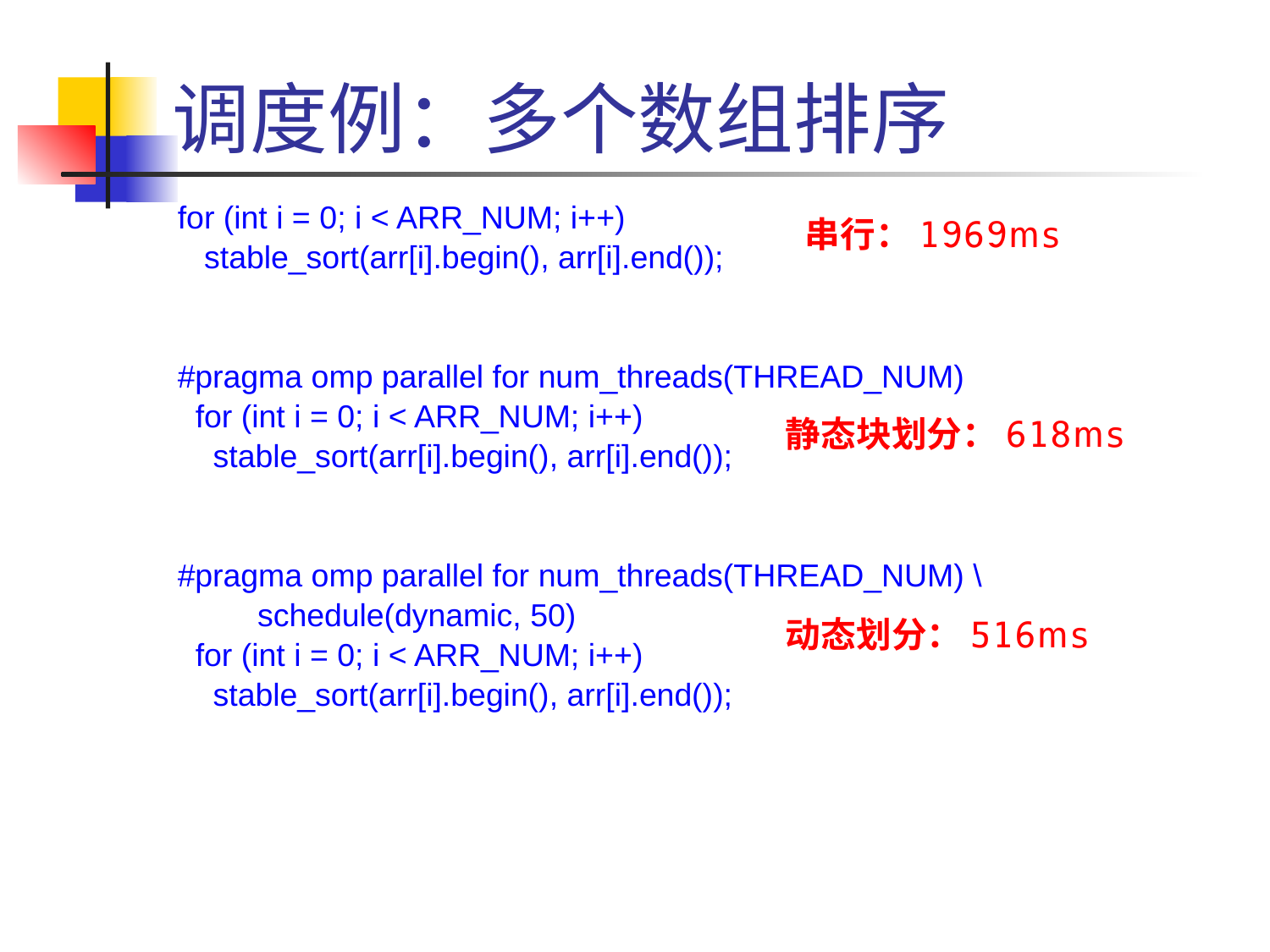

# 调度例：多个数组排序
for (int i = 0; i < ARR_NUM; i++)
   stable_sort(arr[i].begin(), arr[i].end());

#pragma omp parallel for num_threads(THREAD_NUM)
  for (int i = 0; i < ARR_NUM; i++)
    stable_sort(arr[i].begin(), arr[i].end());

#pragma omp parallel for num_threads(THREAD_NUM) \
         schedule(dynamic, 50)
  for (int i = 0; i < ARR_NUM; i++)
    stable_sort(arr[i].begin(), arr[i].end());

串行：1969ms
静态块划分：618ms
动态划分：516ms